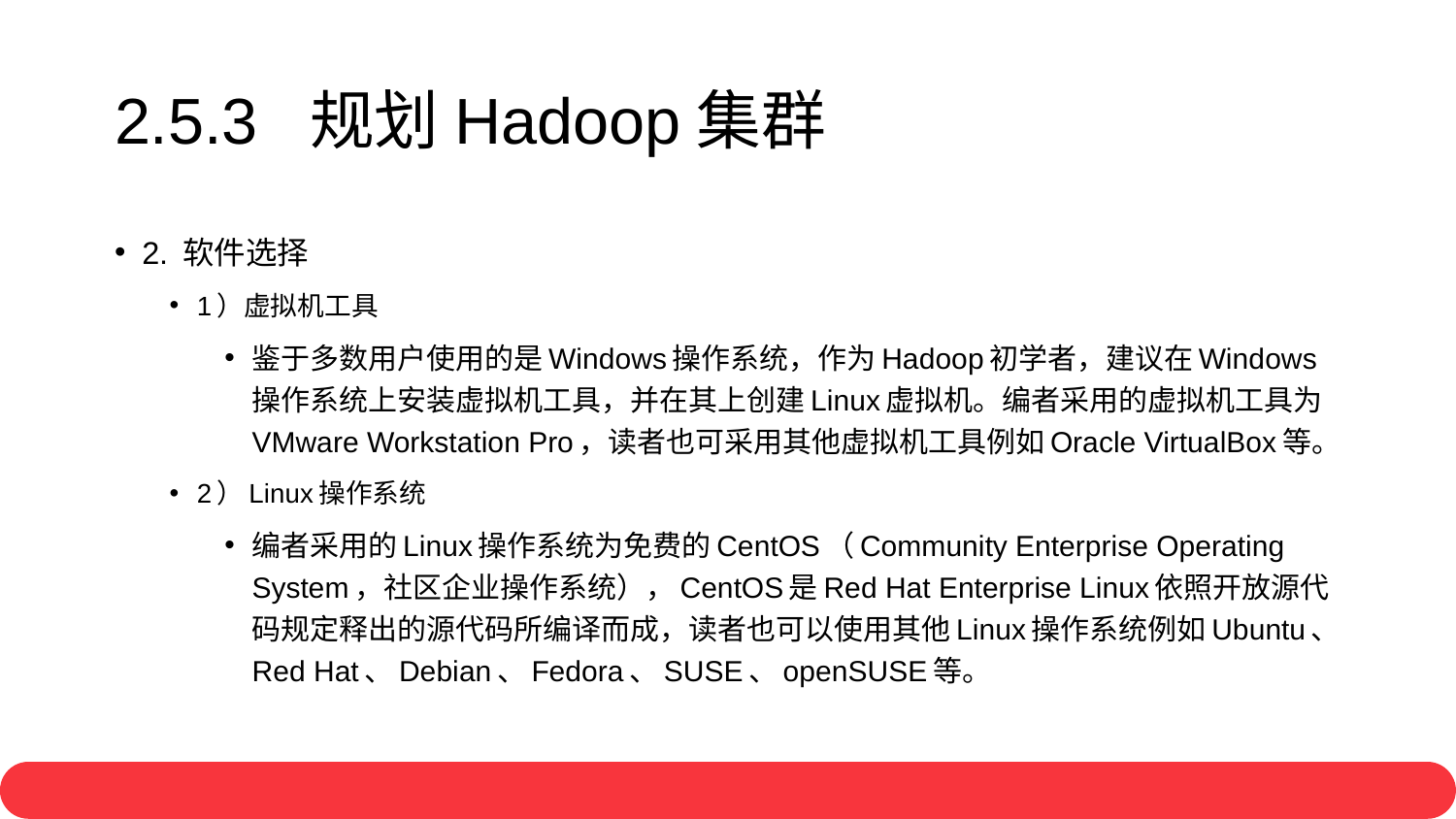

# 2.5.3  规划Hadoop集群
2. 软件选择
1）虚拟机工具
鉴于多数用户使用的是Windows操作系统，作为Hadoop初学者，建议在Windows操作系统上安装虚拟机工具，并在其上创建Linux虚拟机。编者采用的虚拟机工具为VMware Workstation Pro，读者也可采用其他虚拟机工具例如Oracle VirtualBox等。
2）Linux操作系统
编者采用的Linux操作系统为免费的CentOS（Community Enterprise Operating System，社区企业操作系统），CentOS是Red Hat Enterprise Linux依照开放源代码规定释出的源代码所编译而成，读者也可以使用其他Linux操作系统例如Ubuntu、Red Hat、Debian、Fedora、SUSE、openSUSE等。